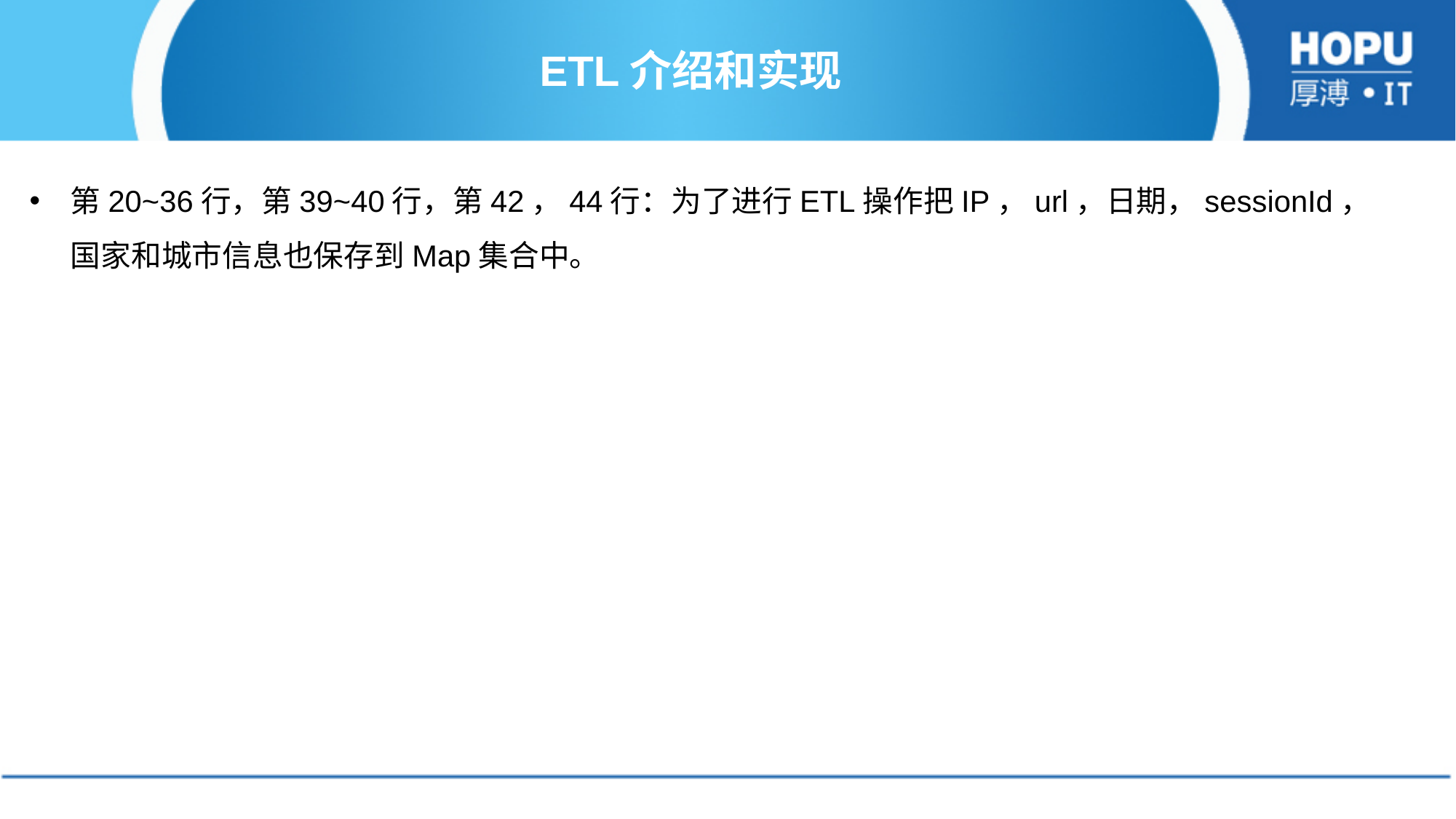

# ETL介绍和实现
第20~36行，第39~40行，第42，44行：为了进行ETL操作把IP，url，日期，sessionId，国家和城市信息也保存到Map集合中。